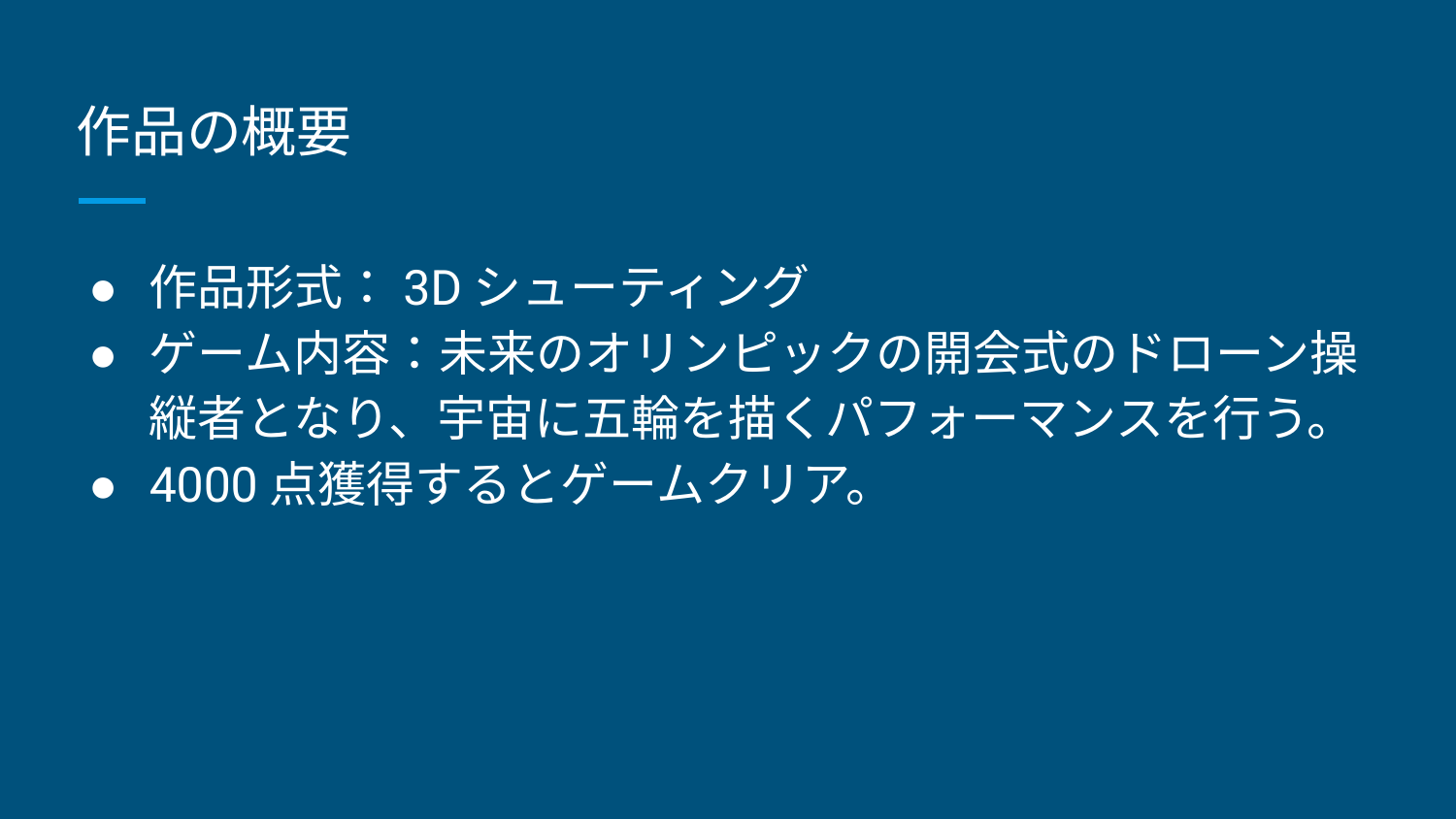

# 作品の概要
作品形式：3Dシューティング
ゲーム内容：未来のオリンピックの開会式のドローン操縦者となり、宇宙に五輪を描くパフォーマンスを行う。
4000点獲得するとゲームクリア。